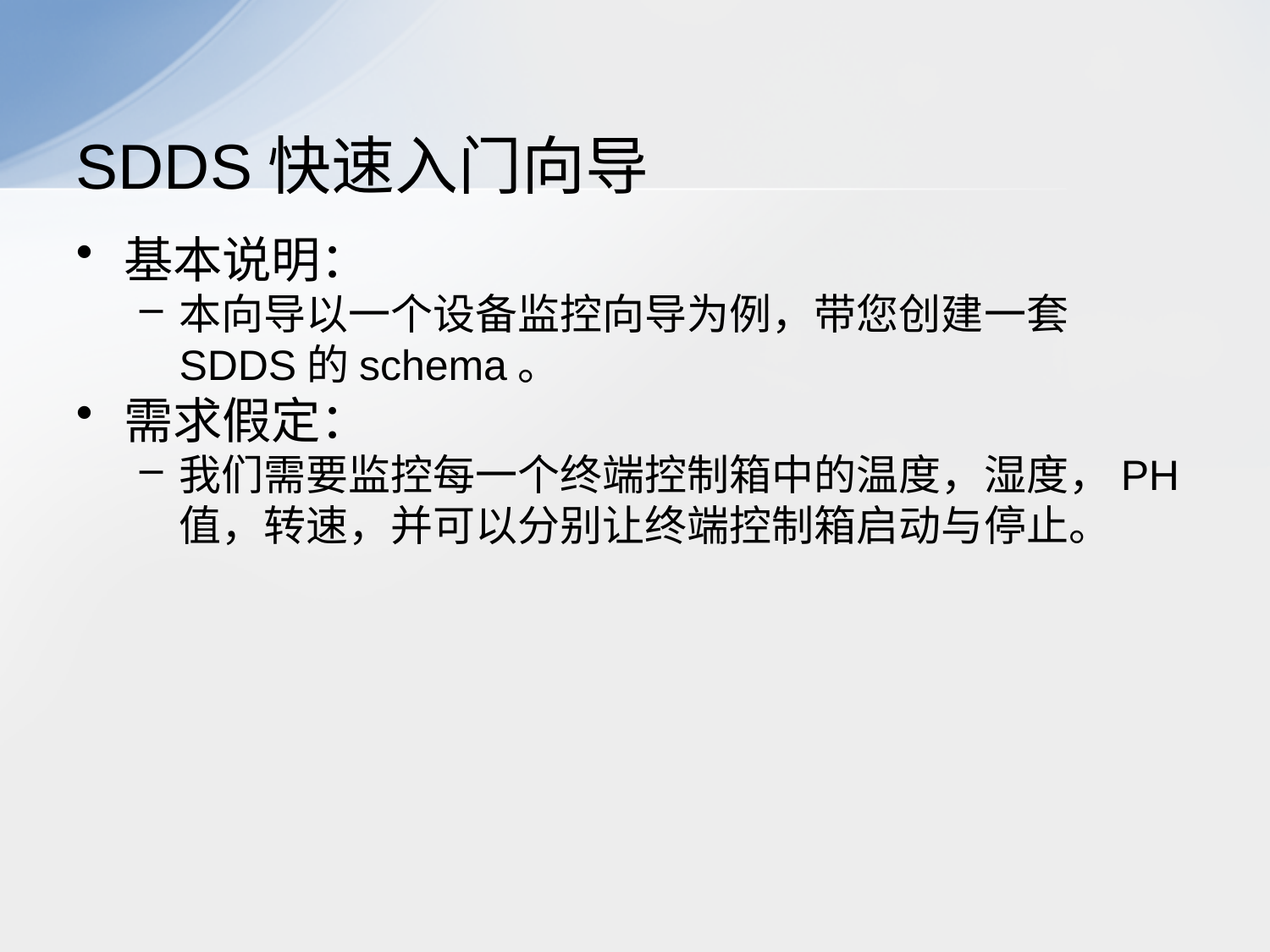

# SDDS快速入门向导
基本说明：
本向导以一个设备监控向导为例，带您创建一套SDDS的schema。
需求假定：
我们需要监控每一个终端控制箱中的温度，湿度，PH值，转速，并可以分别让终端控制箱启动与停止。